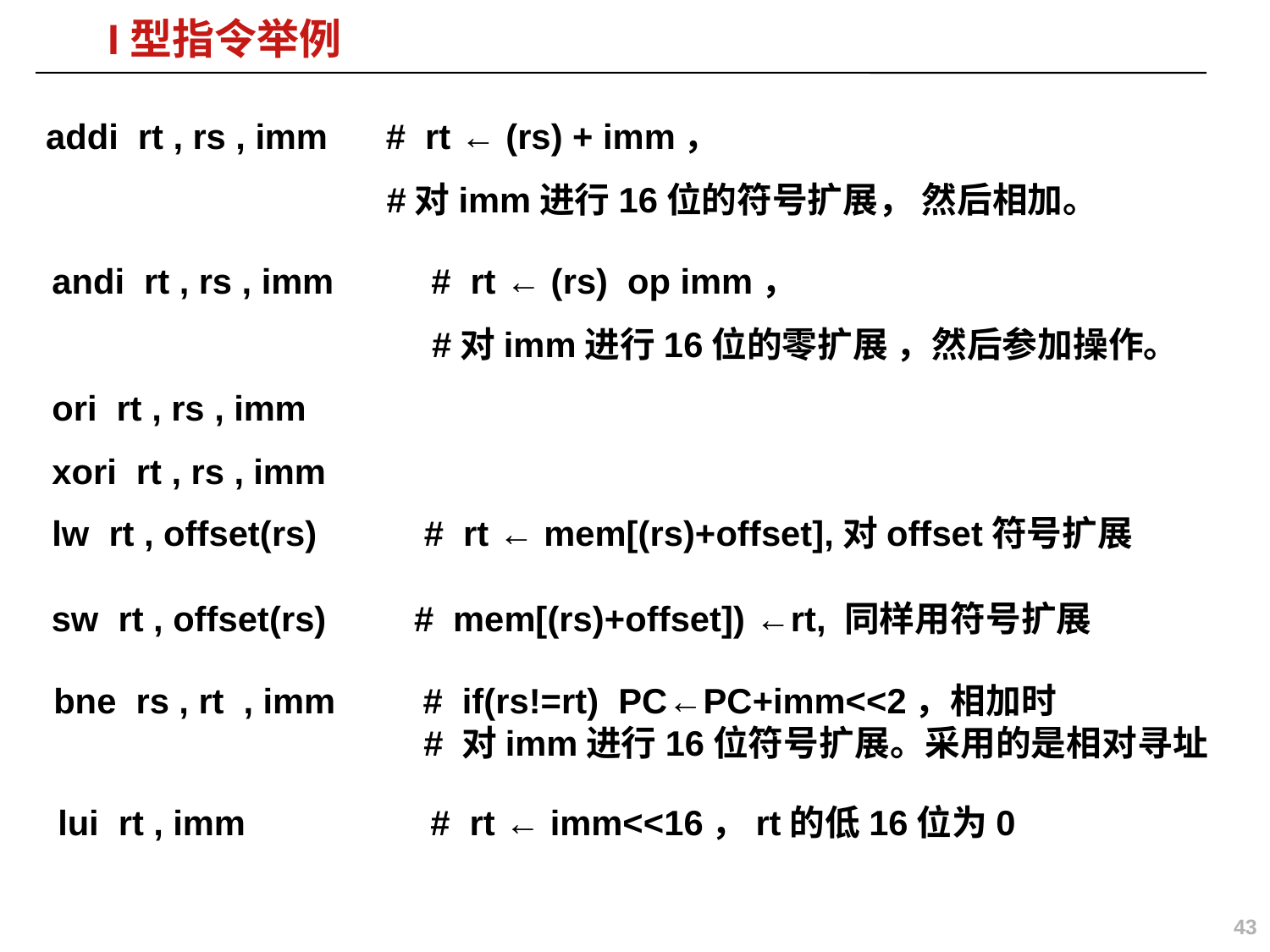

# I型指令举例
addi  rt , rs , imm      #  rt ← (rs) + imm，
                                   #对imm进行16位的符号扩展， 然后相加。
andi  rt , rs , imm          #  rt ← (rs)  op imm，
                                       #对imm进行16位的零扩展 ，然后参加操作。
ori  rt , rs , imm
xori  rt , rs , imm
lw  rt , offset(rs)           #  rt ← mem[(rs)+offset],对offset符号扩展
sw  rt , offset(rs)         #  mem[(rs)+offset]) ←rt, 同样用符号扩展
bne  rs , rt  , imm         #  if(rs!=rt)  PC←PC+imm<<2，相加时
                                      # 对imm进行16位符号扩展。采用的是相对寻址
lui  rt , imm                   #  rt ← imm<<16，rt的低16位为0
43